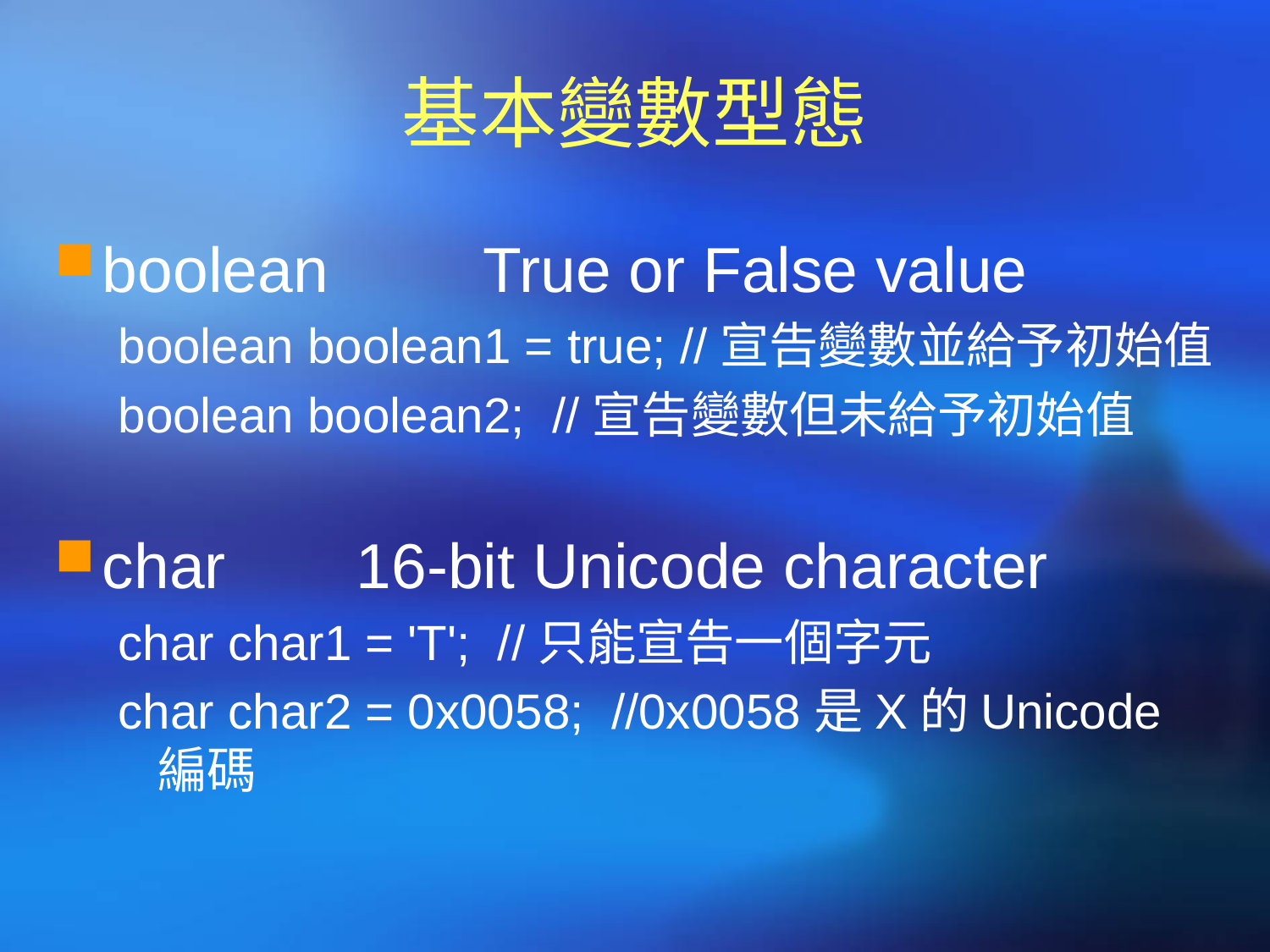

# 基本變數型態
boolean		True or False value
boolean boolean1 = true; //宣告變數並給予初始值
boolean boolean2;  //宣告變數但未給予初始值

char		16-bit Unicode character
char char1 = 'T';  //只能宣告一個字元
char char2 = 0x0058;  //0x0058是X的Unicode編碼